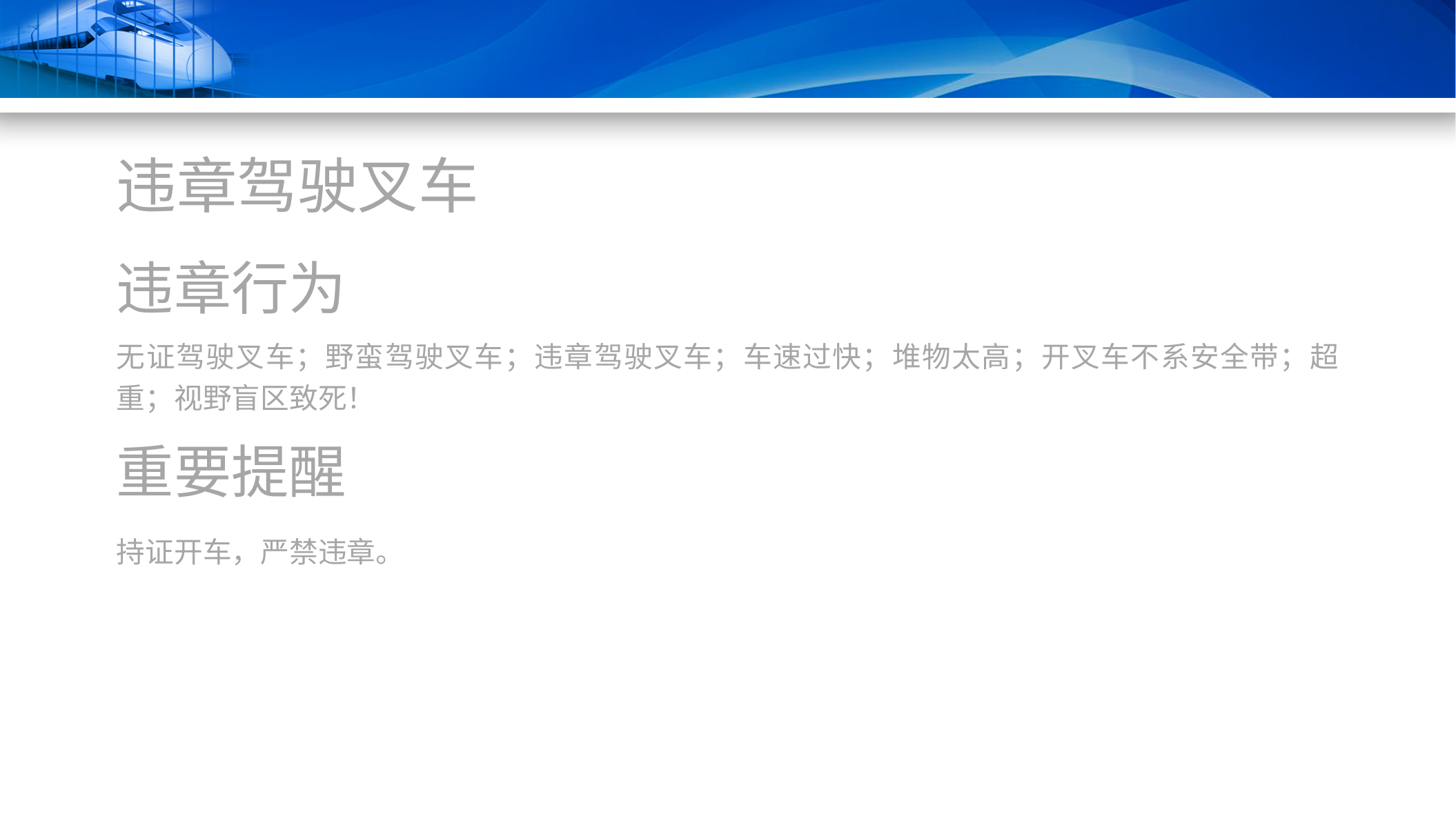

违章驾驶叉车
违章行为
无证驾驶叉车；野蛮驾驶叉车；违章驾驶叉车；车速过快；堆物太高；开叉车不系安全带；超重；视野盲区致死！
重要提醒
持证开车，严禁违章。